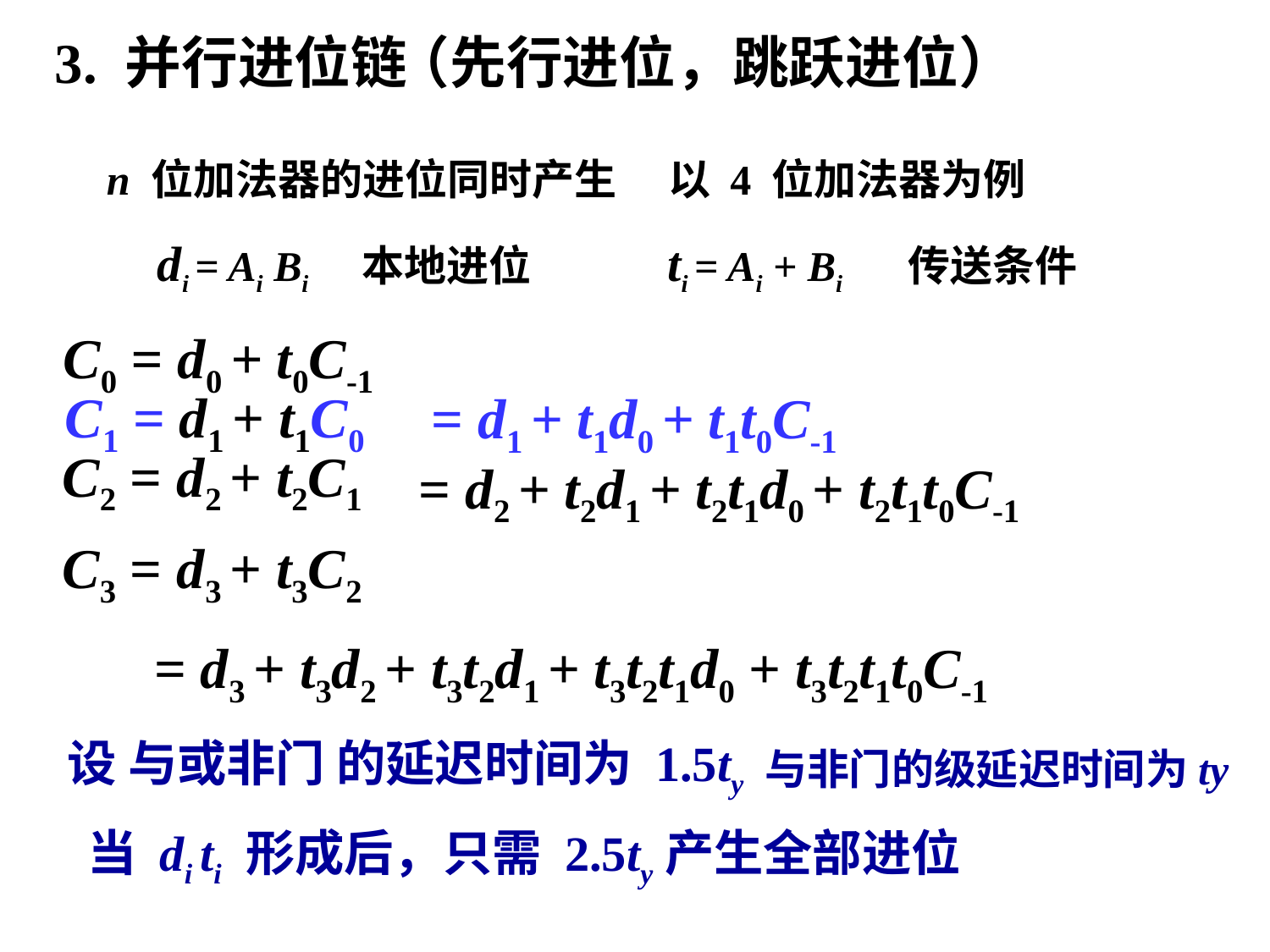

3. 并行进位链
（先行进位，跳跃进位）
n 位加法器的进位同时产生
以 4 位加法器为例
di = Ai Bi       本地进位
ti = Ai + Bi         传送条件
C0 = d0 + t0C-1
C1 = d1 + t1C0
   = d1 + t1d0 + t1t0C-1
C2 = d2 + t2C1
  = d2 + t2d1 + t2t1d0 + t2t1t0C-1
C3 = d3 + t3C2
  = d3 + t3d2 + t3t2d1 + t3t2t1d0 + t3t2t1t0C-1
设 与或非门 的延迟时间为 1.5ty
与非门的级延迟时间为ty
当 di ti 形成后，只需 2.5ty产生全部进位